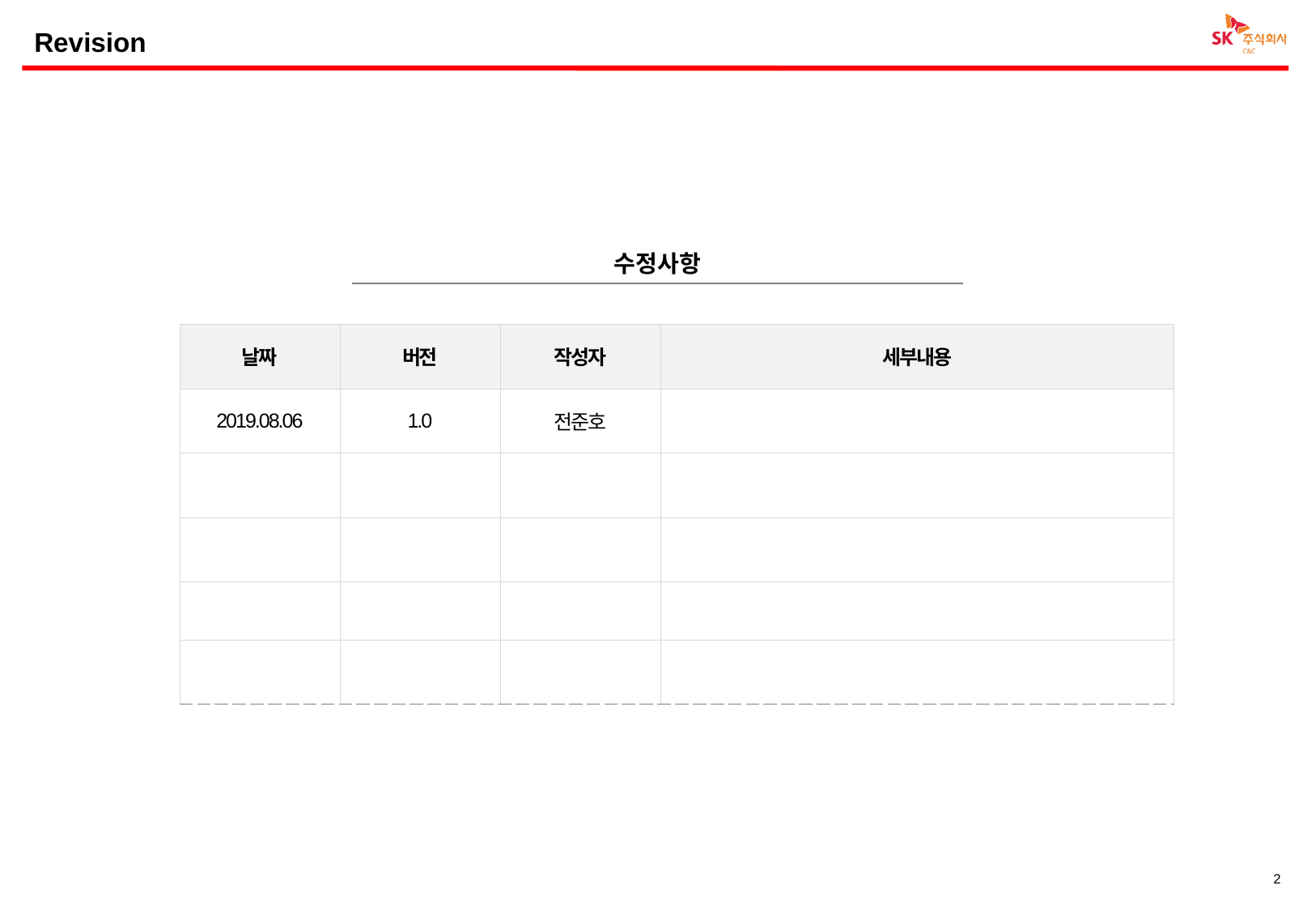

# Revision
수정사항
| 날짜 | 버전 | 작성자 | 세부내용 |
| --- | --- | --- | --- |
| 2019.08.06 | 1.0 | 전준호 |  |
|  |  |  |  |
|  |  |  |  |
|  |  |  |  |
|  |  |  |  |
2